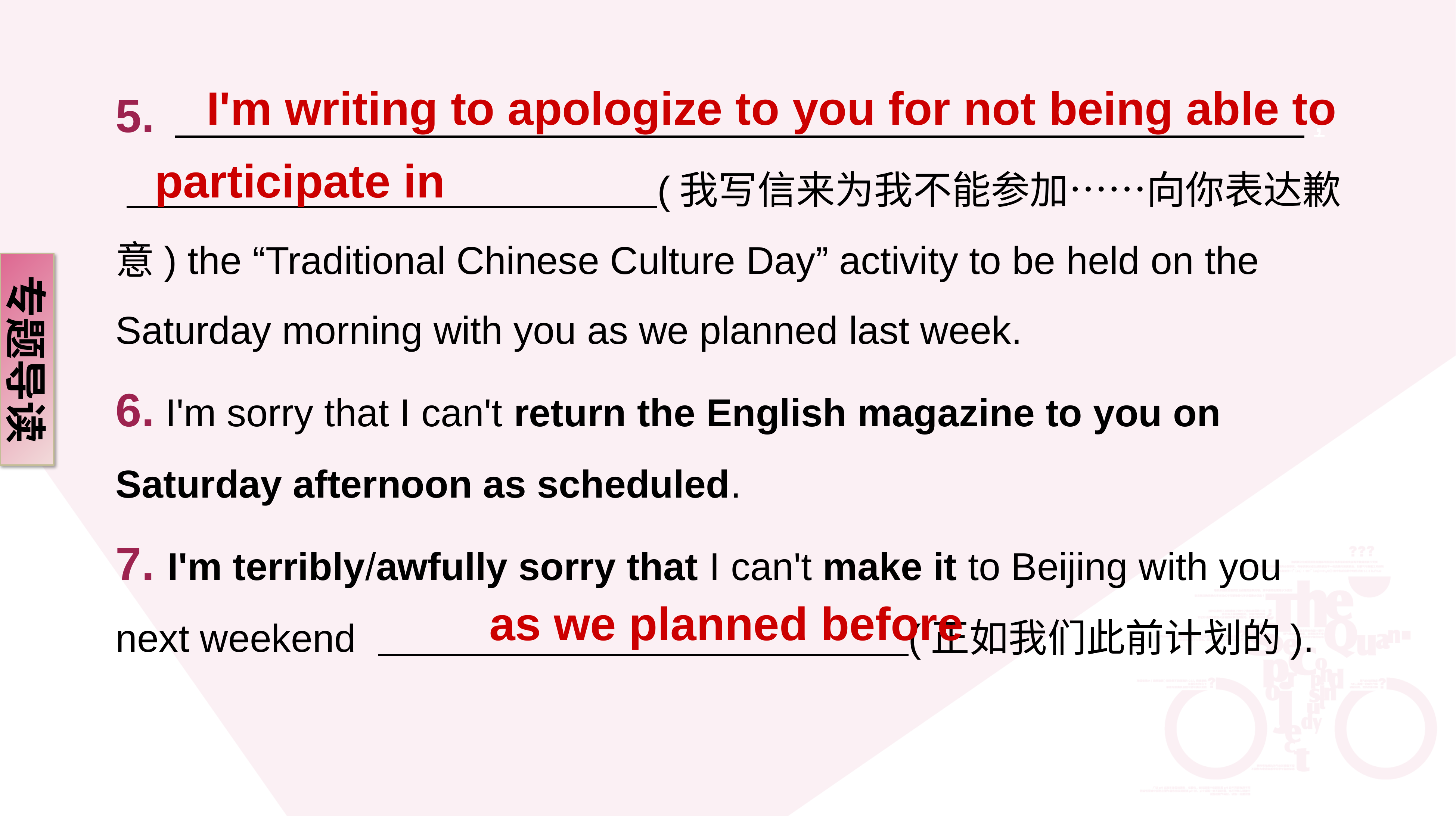

5. 　　　　　　　              　　　　　　　　　　　　　　　　　　    ;
                                                  (我写信来为我不能参加……向你表达歉意) the “Traditional Chinese Culture Day” activity to be held on the Saturday morning with you as we planned last week.
6. I'm sorry that I can't return the English magazine to you on Saturday afternoon as scheduled.
7. I'm terribly/awfully sorry that I can't make it to Beijing with you next weekend                                                   (正如我们此前计划的).
    I'm writing to apologize to you for not being able to participate in
专题导读
as we planned before